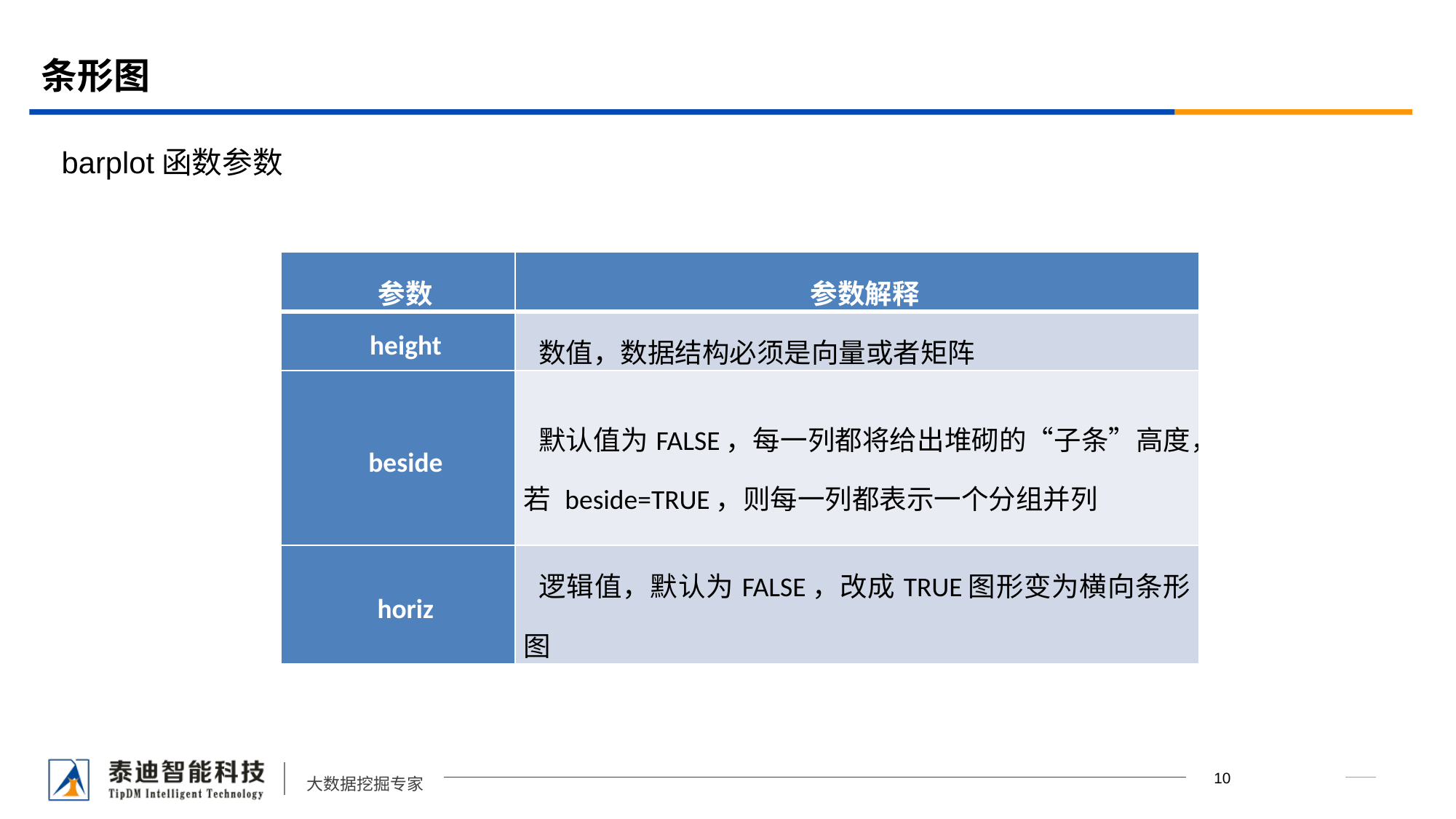

# 条形图
barplot函数参数
| 参数 | 参数解释 |
| --- | --- |
| height | 数值，数据结构必须是向量或者矩阵 |
| beside | 默认值为FALSE，每一列都将给出堆砌的“子条”高度，若 beside=TRUE，则每一列都表示一个分组并列 |
| horiz | 逻辑值，默认为FALSE，改成TRUE图形变为横向条形图 |